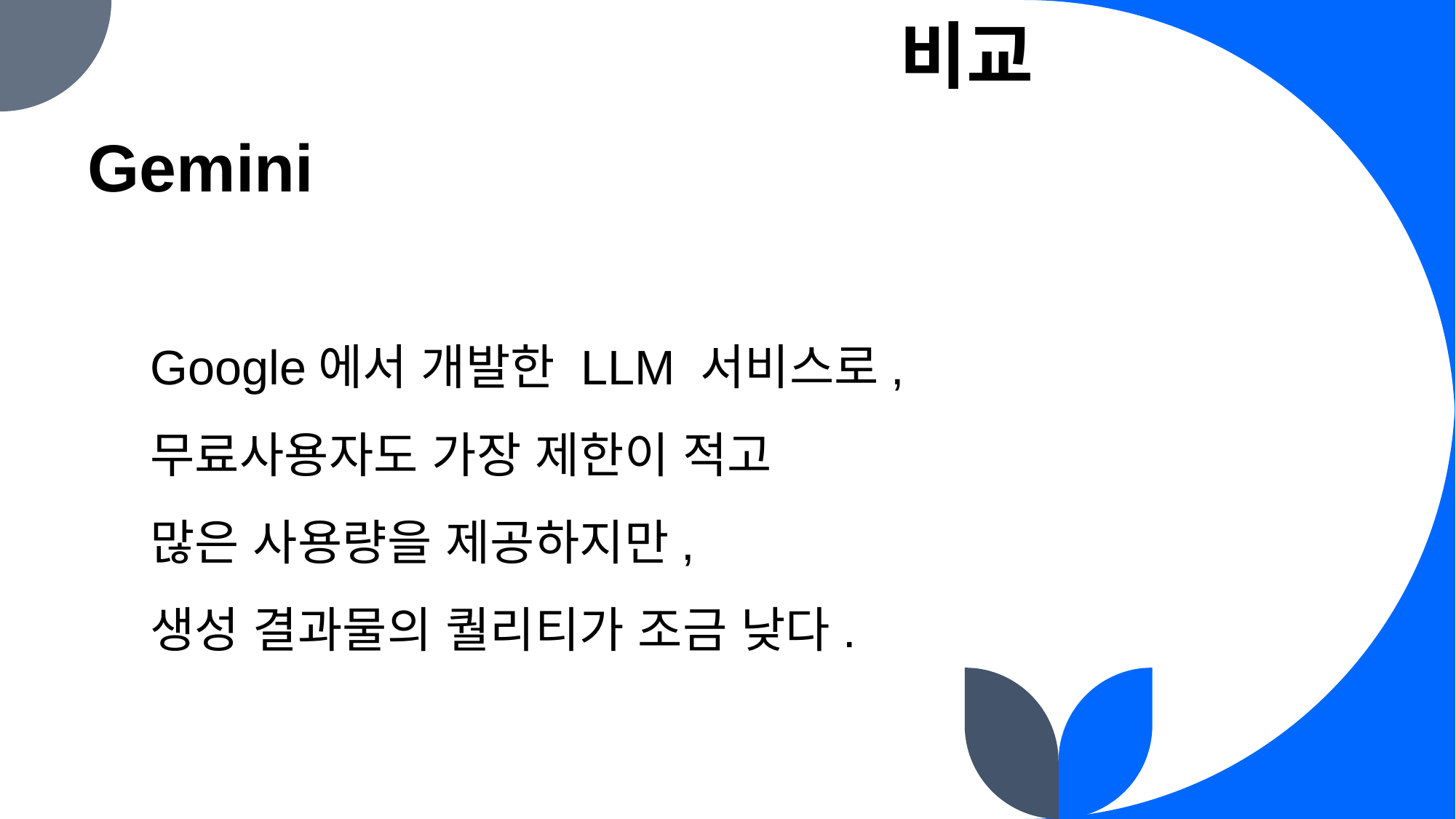

# LLM 서비스 비교
Gemini
Google에서 개발한 LLM 서비스로,
무료사용자도 가장 제한이 적고
많은 사용량을 제공하지만,
생성 결과물의 퀄리티가 조금 낮다.